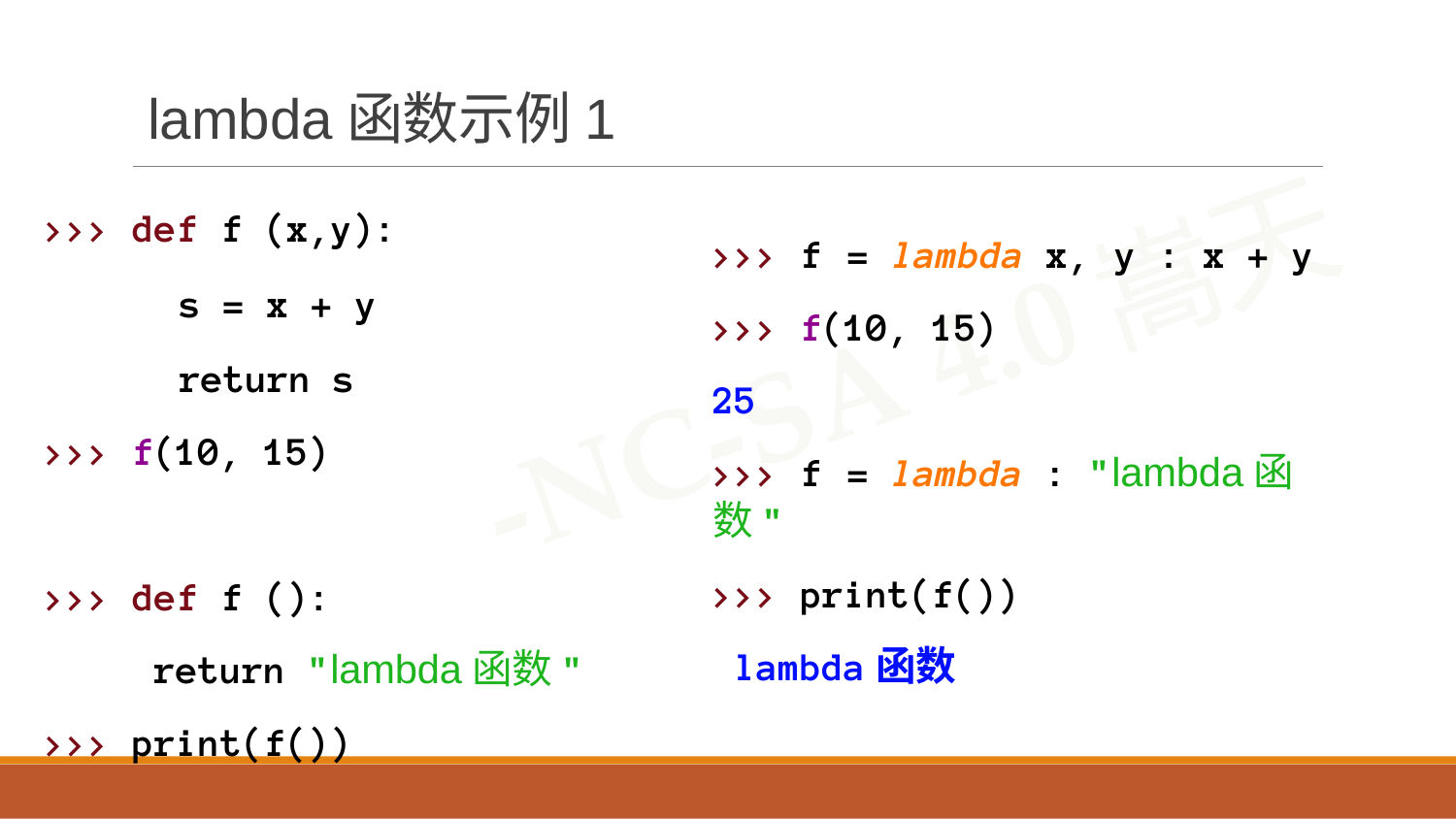

# lambda函数示例1
>>> def f (x,y):
	s = x + y
	return s
>>> f(10, 15)

>>> def f ():
     return "lambda函数"
>>> print(f())

>>> f	= lambda x,	y :	x	+ y
>>> f(10, 15)
25
>>> f	= lambda : "lambda函数"
>>> print(f())  lambda函数